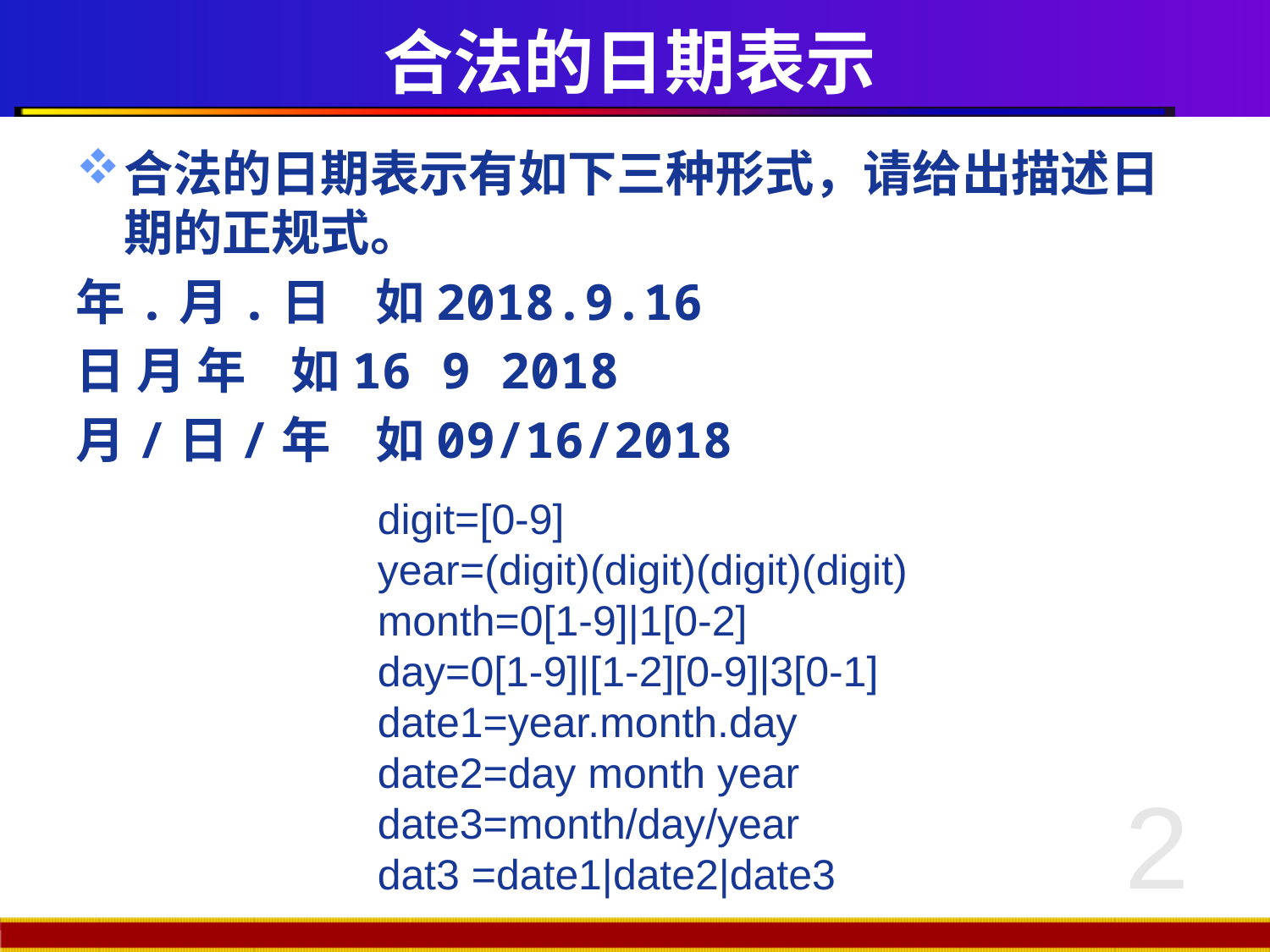

# 合法的日期表示
合法的日期表示有如下三种形式，请给出描述日期的正规式。
年.月.日    如2018.9.16
日 月 年    如16 9 2018
月/日/年    如09/16/2018
digit=[0-9]
year=(digit)(digit)(digit)(digit)
month=0[1-9]|1[0-2]
day=0[1-9]|[1-2][0-9]|3[0-1]
date1=year.month.day
date2=day month year
date3=month/day/year
dat3 =date1|date2|date3
2